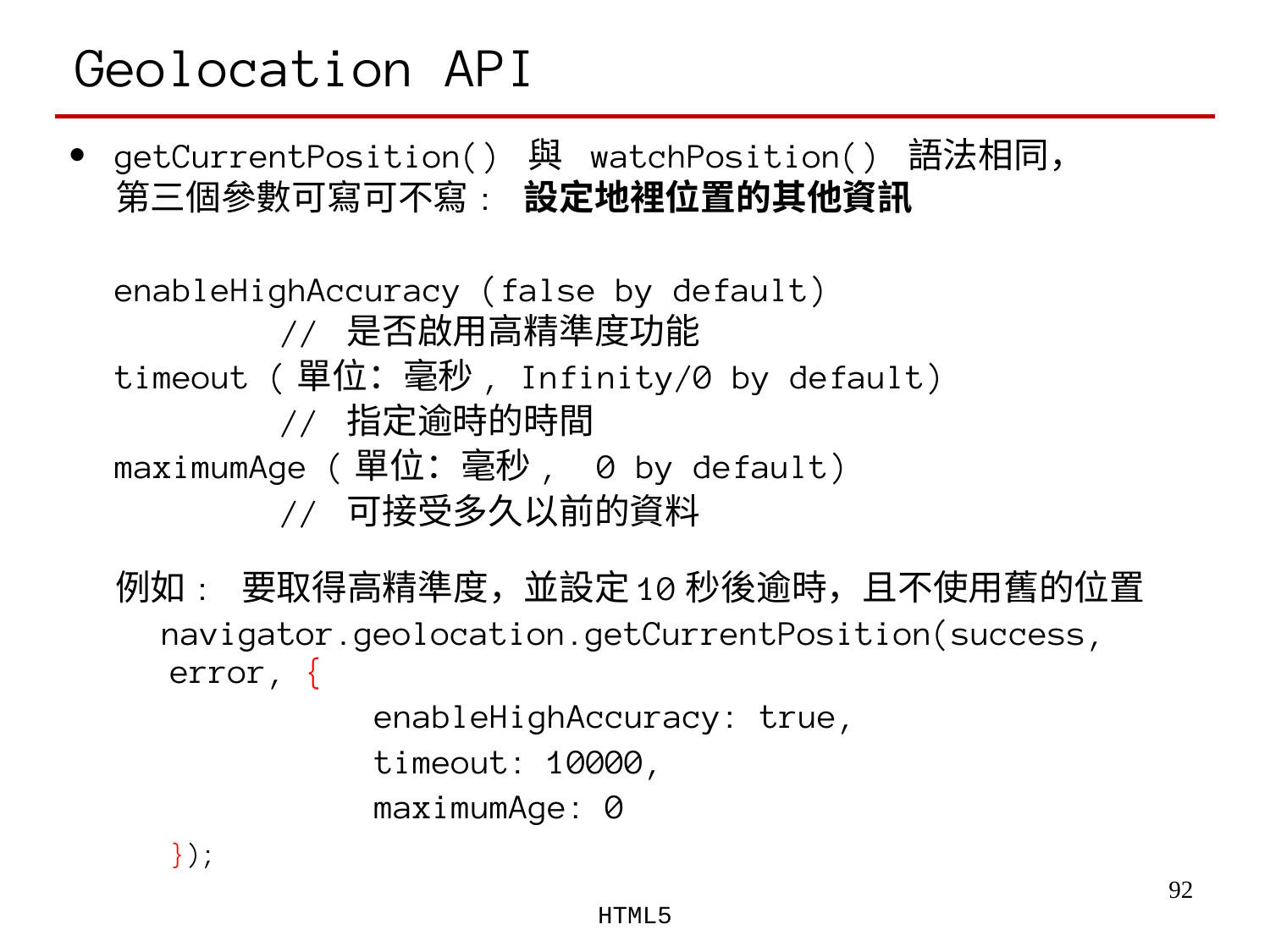

# Geolocation API
getCurrentPosition() 與 watchPosition() 語法相同，
第三個參數可寫可不寫: 設定地裡位置的其他資訊
enableHighAccuracy (false by default)
	  // 是否啟用高精準度功能
	timeout (單位：毫秒, Infinity/0 by default)
		  // 指定逾時的時間
	maximumAge (單位：毫秒,  0 by default)
		  // 可接受多久以前的資料
例如: 要取得高精準度，並設定10秒後逾時，且不使用舊的位置
  navigator.geolocation.getCurrentPosition(success, 	error, {
		    enableHighAccuracy: true,
		    timeout: 10000,
		    maximumAge: 0
	});

92
HTML5